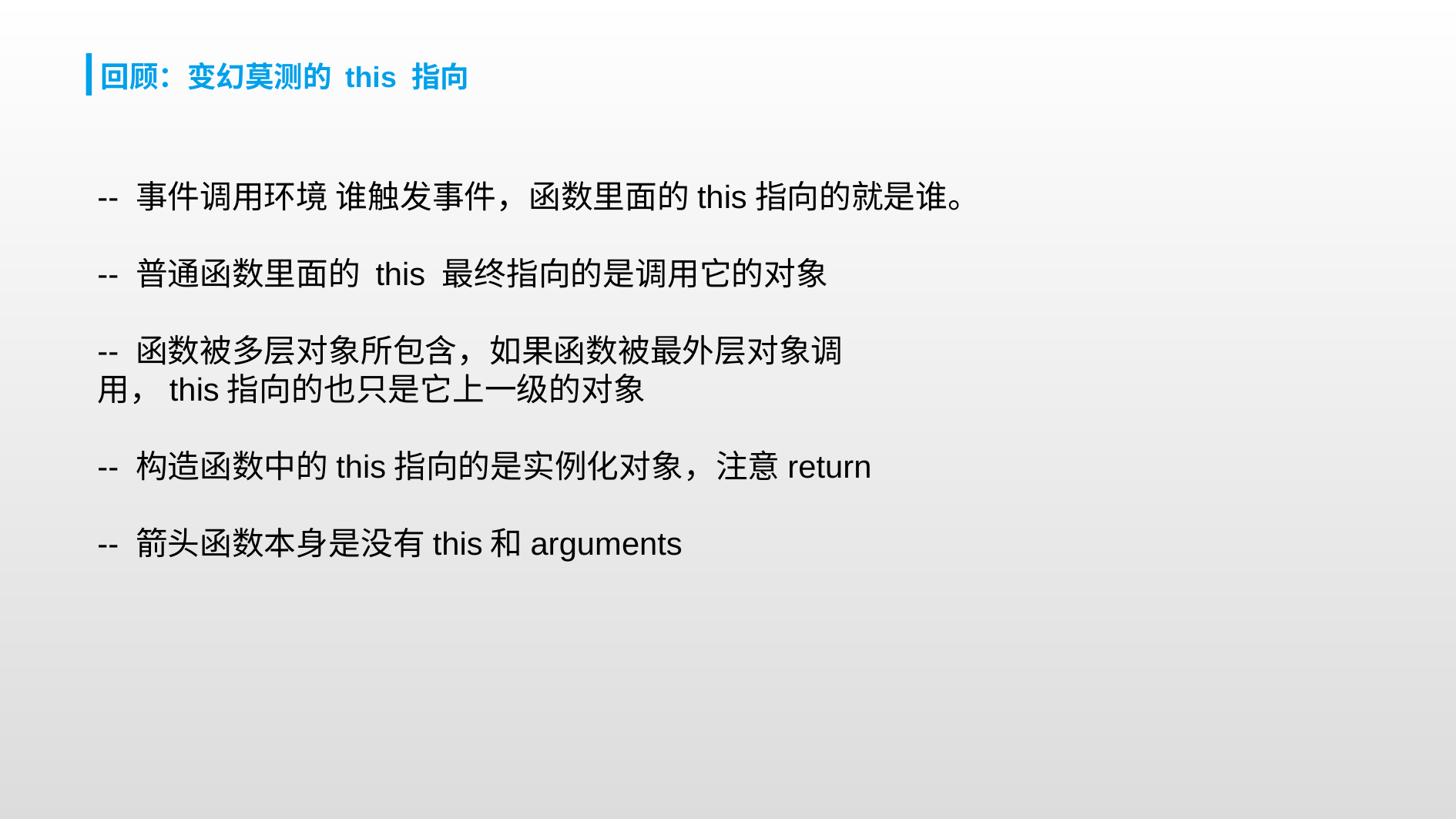

回顾：变幻莫测的 this 指向
-- 事件调用环境 谁触发事件，函数里面的this指向的就是谁。

-- 普通函数里面的 this 最终指向的是调用它的对象

-- 函数被多层对象所包含，如果函数被最外层对象调用，this指向的也只是它上一级的对象

-- 构造函数中的this指向的是实例化对象，注意return

-- 箭头函数本身是没有this和arguments